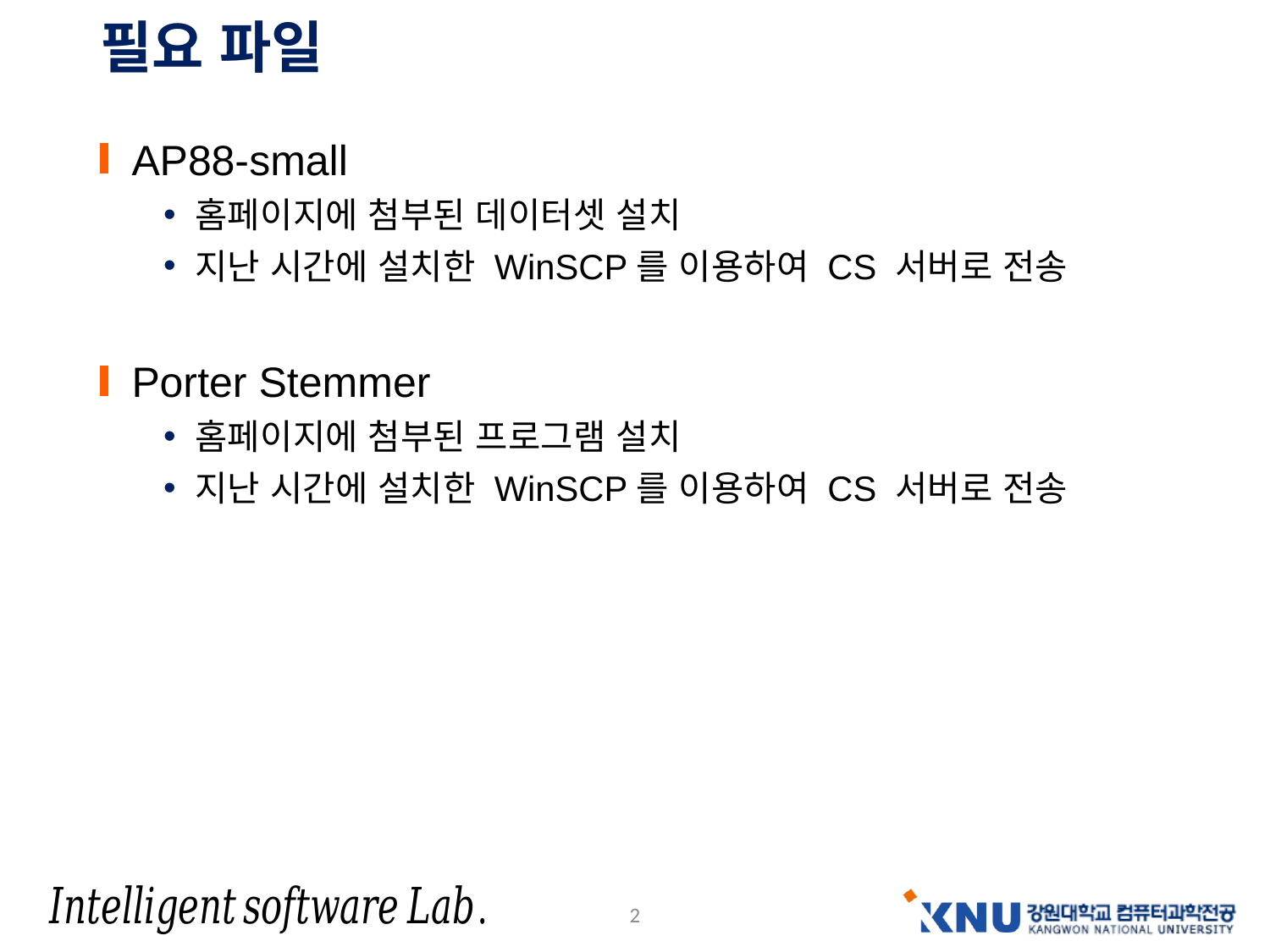

# 필요 파일
AP88-small
홈페이지에 첨부된 데이터셋 설치
지난 시간에 설치한 WinSCP를 이용하여 CS 서버로 전송

Porter Stemmer
홈페이지에 첨부된 프로그램 설치
지난 시간에 설치한 WinSCP를 이용하여 CS 서버로 전송